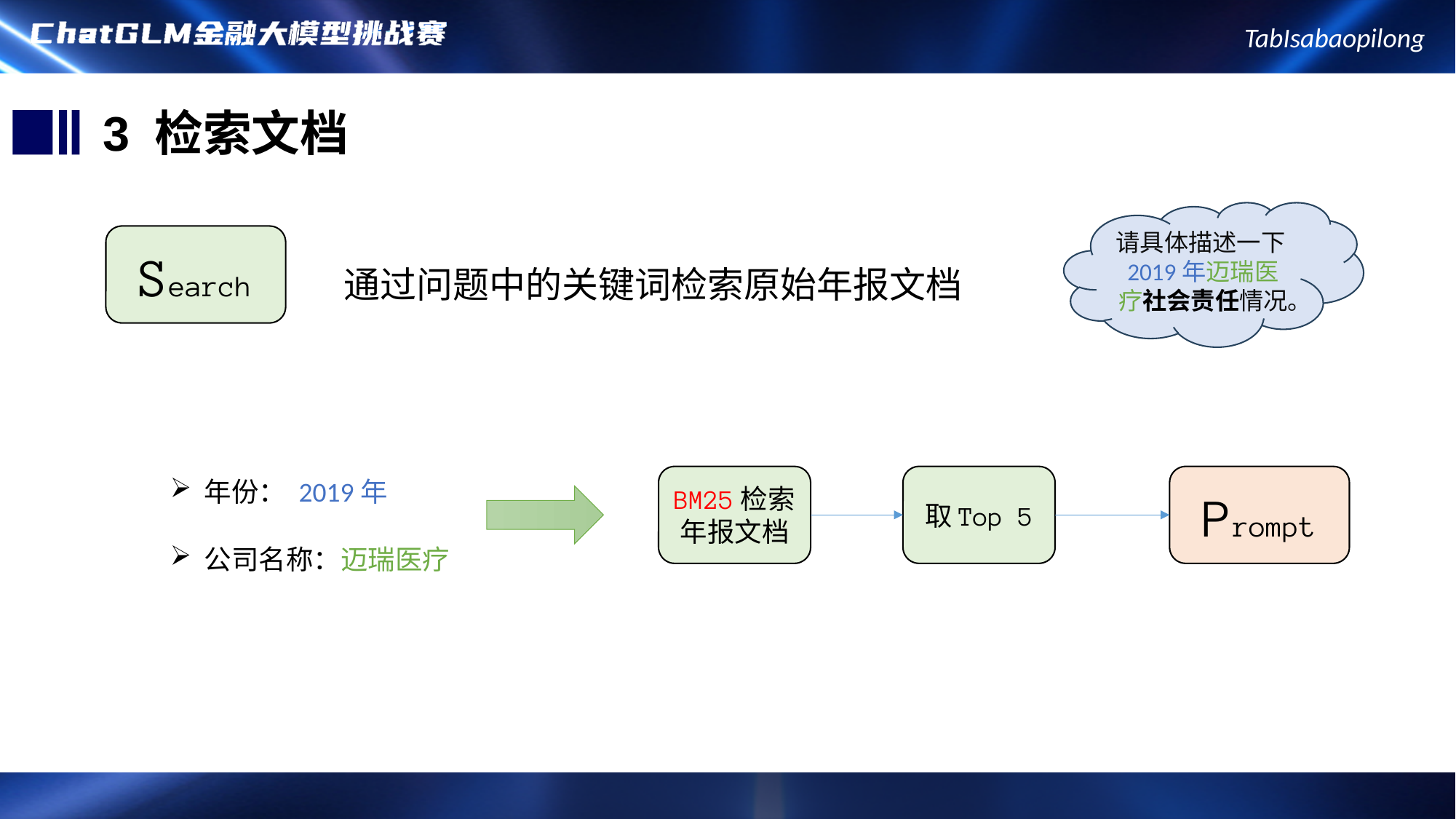

3 检索文档

请具体描述一下2019年迈瑞医疗社会责任情况。
Search
通过问题中的关键词检索原始年报文档
年份： 2019年
公司名称：迈瑞医疗

取Top 5
Prompt
BM25检索年报文档